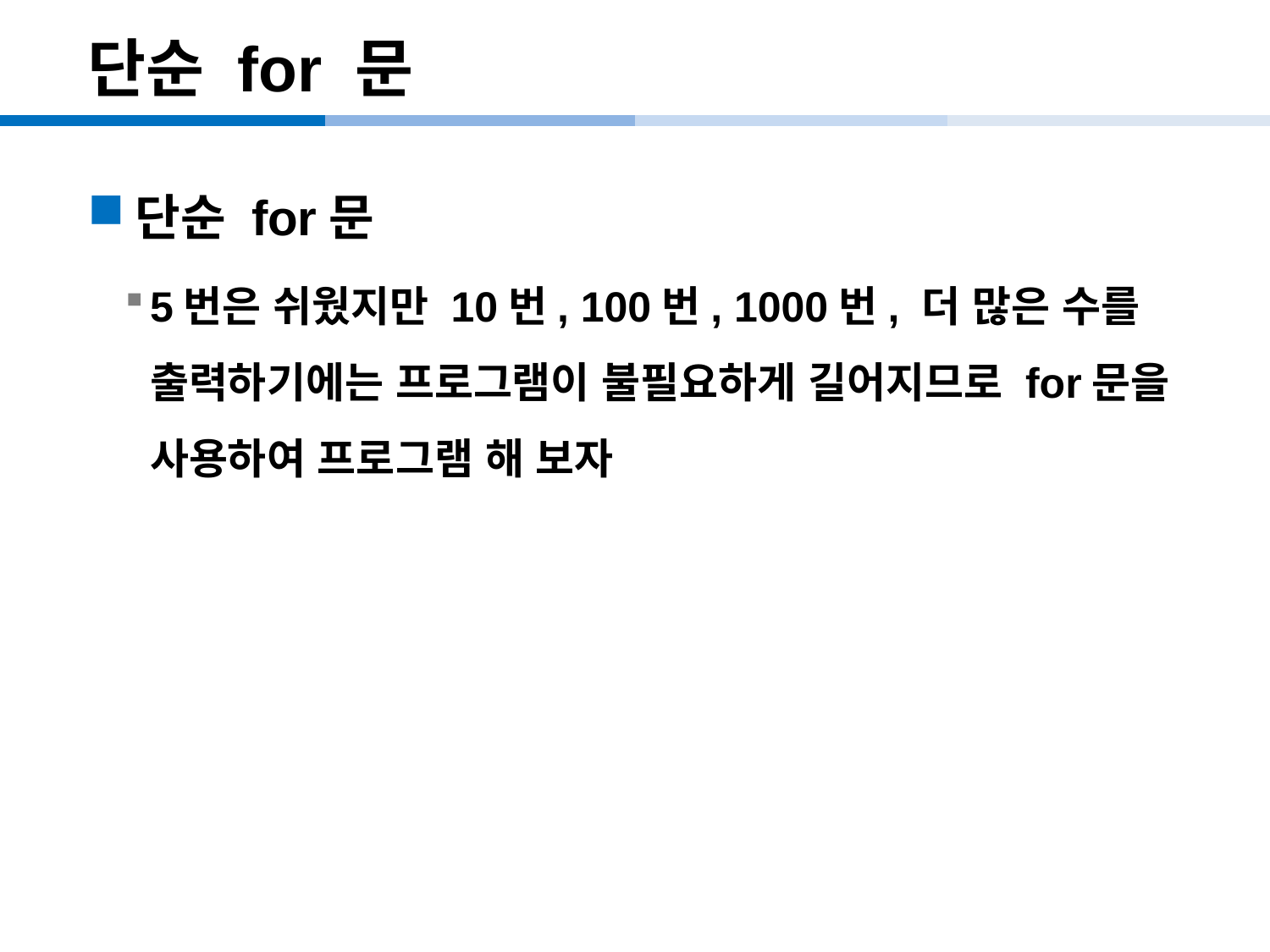

# 단순 for 문
단순 for문
5번은 쉬웠지만 10번, 100번, 1000번, 더 많은 수를 출력하기에는 프로그램이 불필요하게 길어지므로 for문을 사용하여 프로그램 해 보자